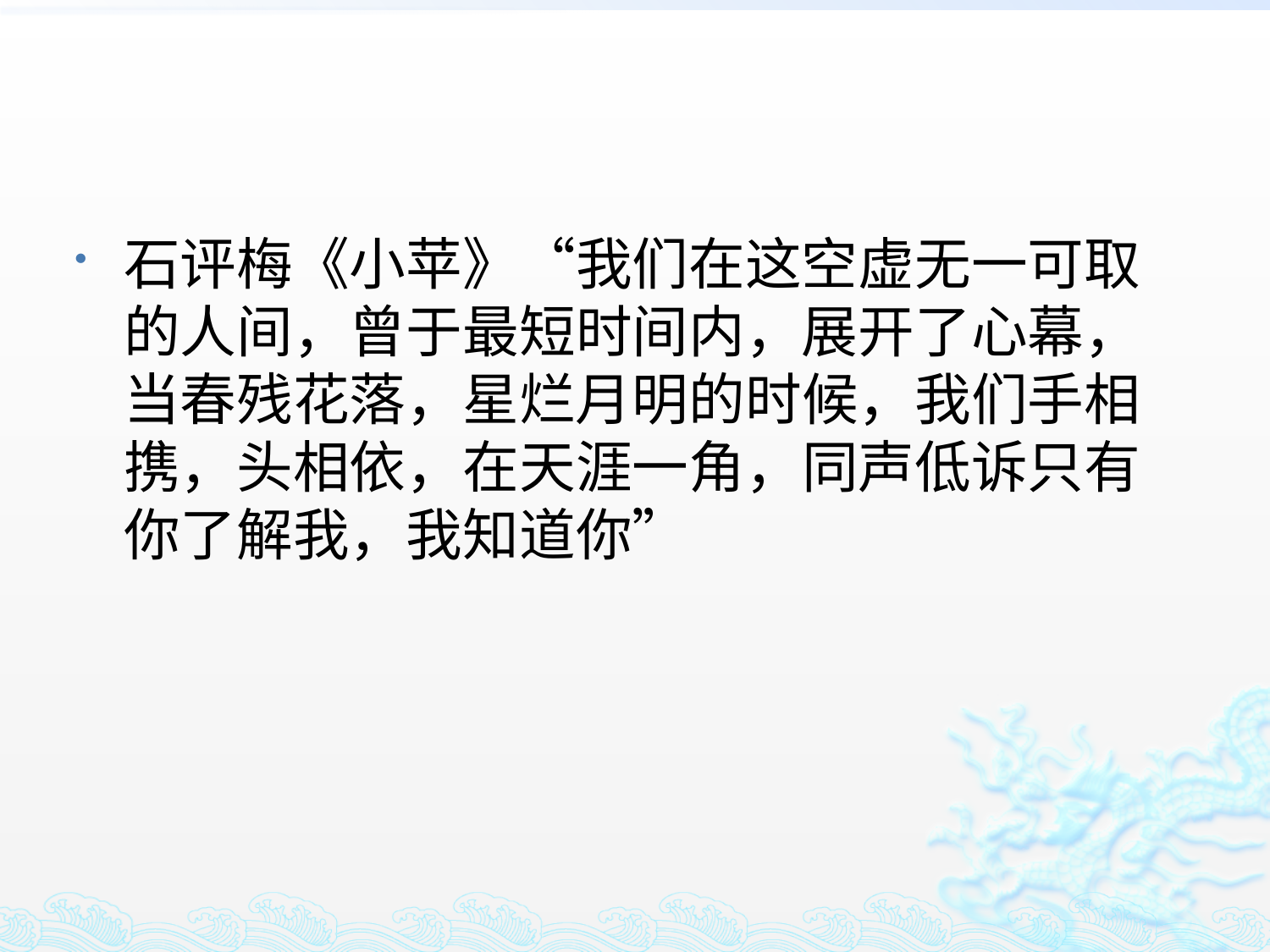

#
石评梅《小苹》“我们在这空虚无一可取的人间，曾于最短时间内，展开了心幕，当春残花落，星烂月明的时候，我们手相携，头相依，在天涯一角，同声低诉只有你了解我，我知道你”